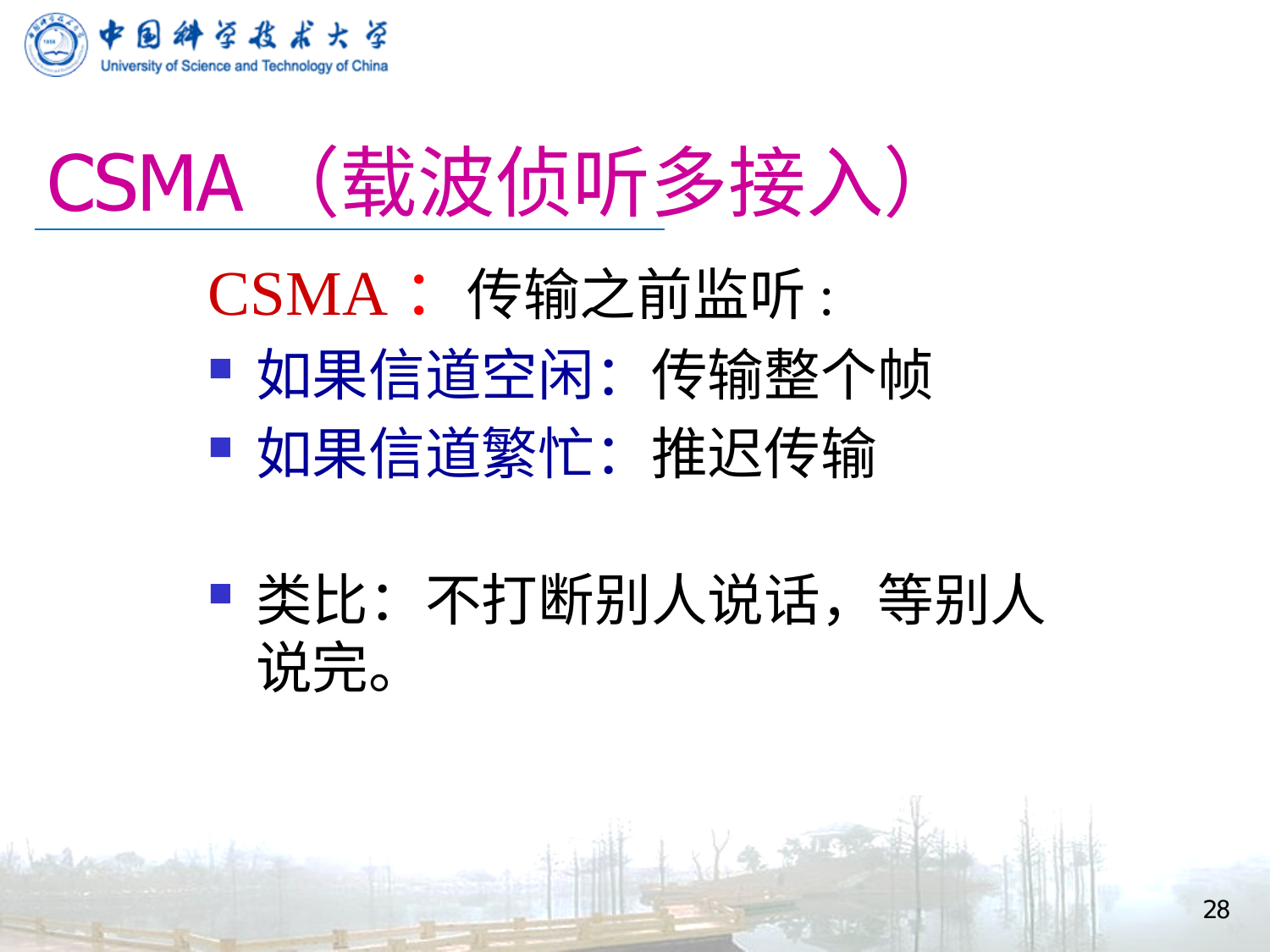

# CSMA（载波侦听多接入）
CSMA：传输之前监听:
如果信道空闲：传输整个帧
如果信道繁忙：推迟传输
类比：不打断别人说话，等别人说完。
28